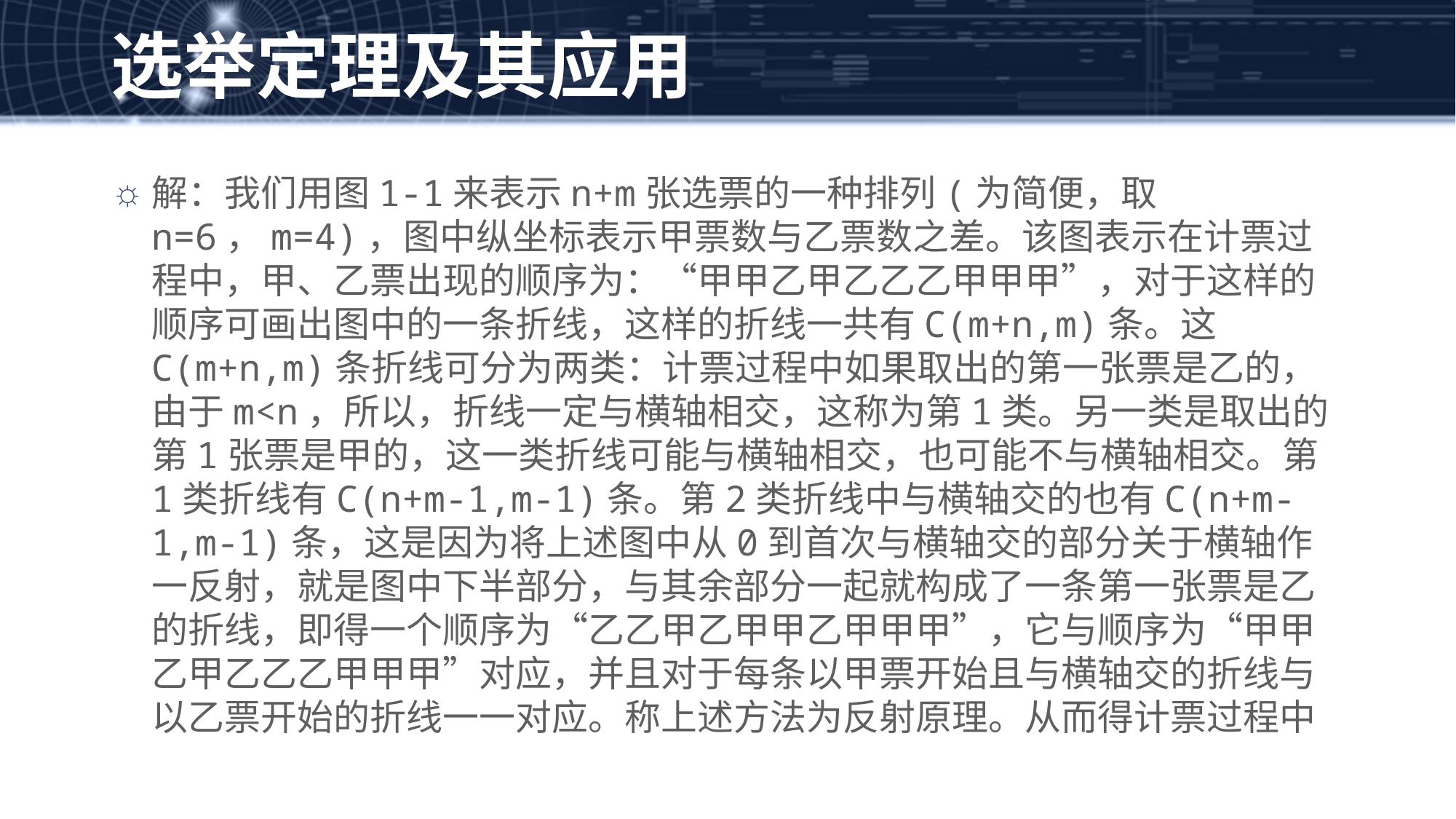

选举定理及其应用
解：我们用图1-1来表示n+m张选票的一种排列(为简便，取n=6，m=4)，图中纵坐标表示甲票数与乙票数之差。该图表示在计票过程中，甲、乙票出现的顺序为：“甲甲乙甲乙乙乙甲甲甲”，对于这样的顺序可画出图中的一条折线，这样的折线一共有C(m+n,m)条。这C(m+n,m)条折线可分为两类：计票过程中如果取出的第一张票是乙的，由于m<n，所以，折线一定与横轴相交，这称为第1类。另一类是取出的第1张票是甲的，这一类折线可能与横轴相交，也可能不与横轴相交。第1类折线有C(n+m-1,m-1)条。第2类折线中与横轴交的也有C(n+m-1,m-1)条，这是因为将上述图中从0到首次与横轴交的部分关于横轴作一反射，就是图中下半部分，与其余部分一起就构成了一条第一张票是乙的折线，即得一个顺序为“乙乙甲乙甲甲乙甲甲甲”，它与顺序为“甲甲乙甲乙乙乙甲甲甲”对应，并且对于每条以甲票开始且与横轴交的折线与以乙票开始的折线一一对应。称上述方法为反射原理。从而得计票过程中